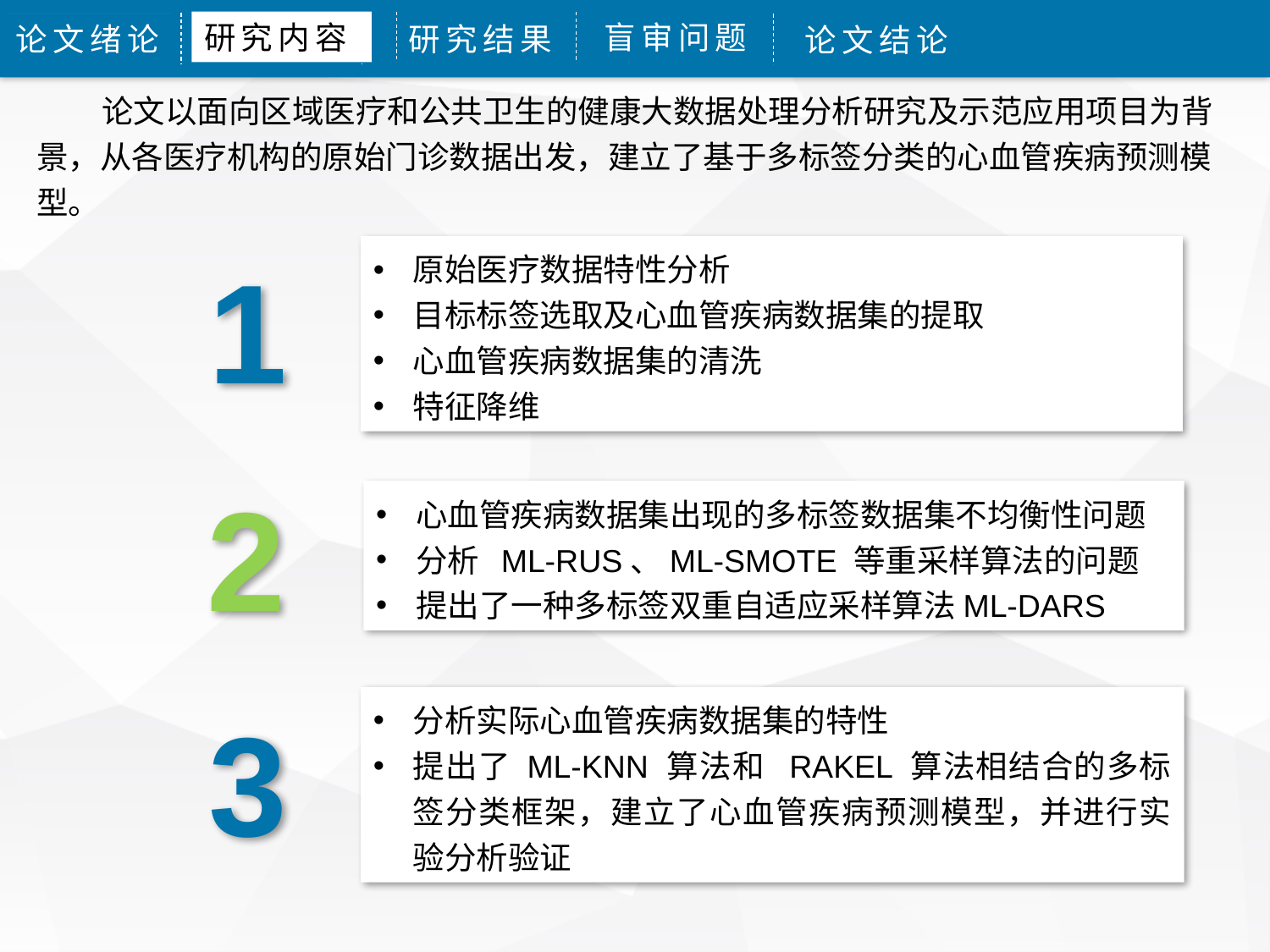

研究内容
盲审问题
论文绪论
研究结果

论文结论
        论文以面向区域医疗和公共卫生的健康大数据处理分析研究及示范应用项目为背景，从各医疗机构的原始门诊数据出发，建立了基于多标签分类的心血管疾病预测模型。
1
原始医疗数据特性分析
目标标签选取及心血管疾病数据集的提取
心血管疾病数据集的清洗
特征降维
2
心血管疾病数据集出现的多标签数据集不均衡性问题
分析  ML-RUS、ML-SMOTE 等重采样算法的问题
提出了一种多标签双重自适应采样算法ML-DARS
分析实际心血管疾病数据集的特性
提出了 ML-KNN 算法和  RAKEL 算法相结合的多标签分类框架，建立了心血管疾病预测模型，并进行实验分析验证
3